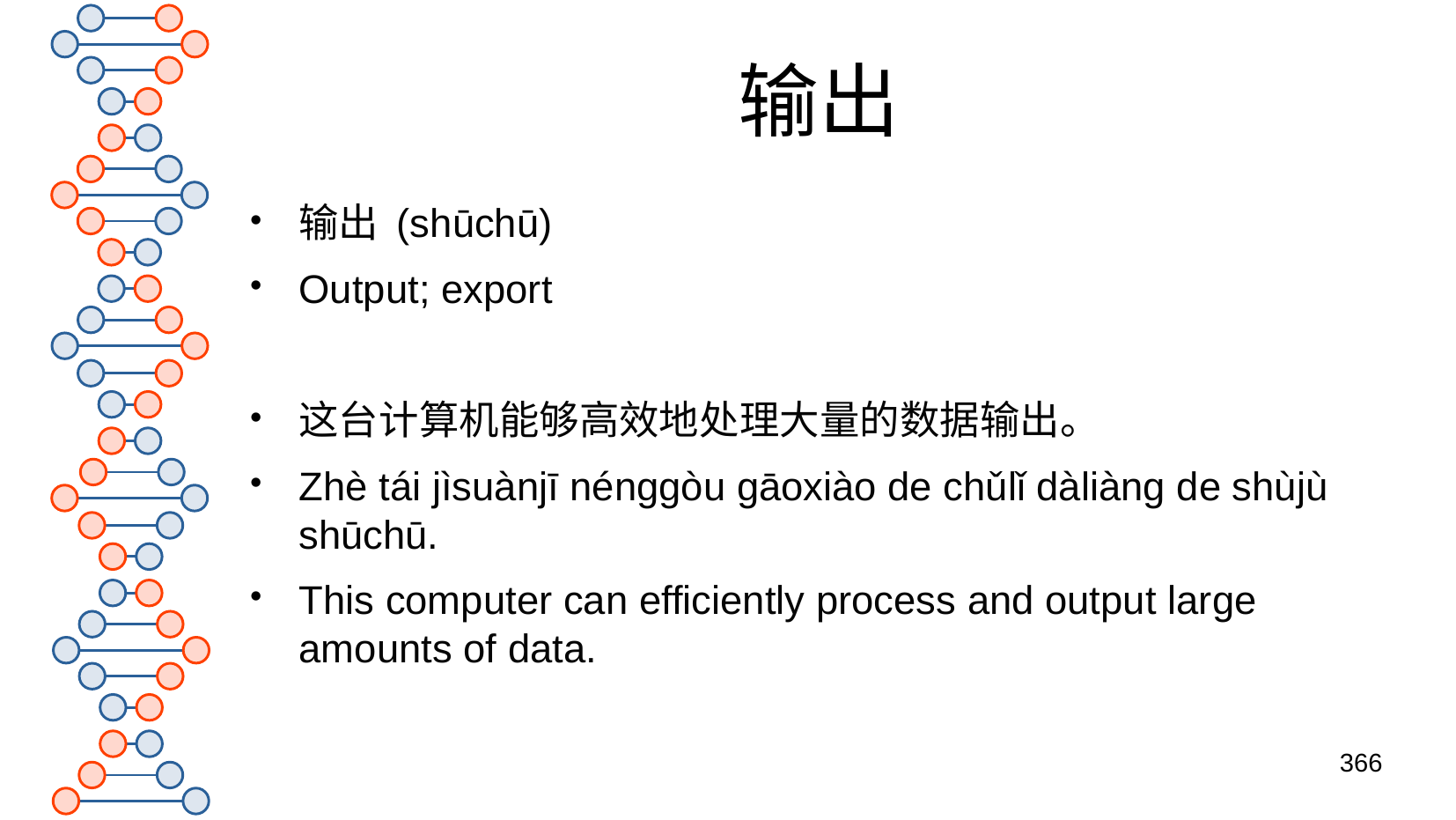

# 输出
输出 (shūchū)
Output; export

这台计算机能够高效地处理大量的数据输出。
Zhè tái jìsuànjī nénggòu gāoxiào de chǔlǐ dàliàng de shùjù shūchū.
This computer can efficiently process and output large amounts of data.

366